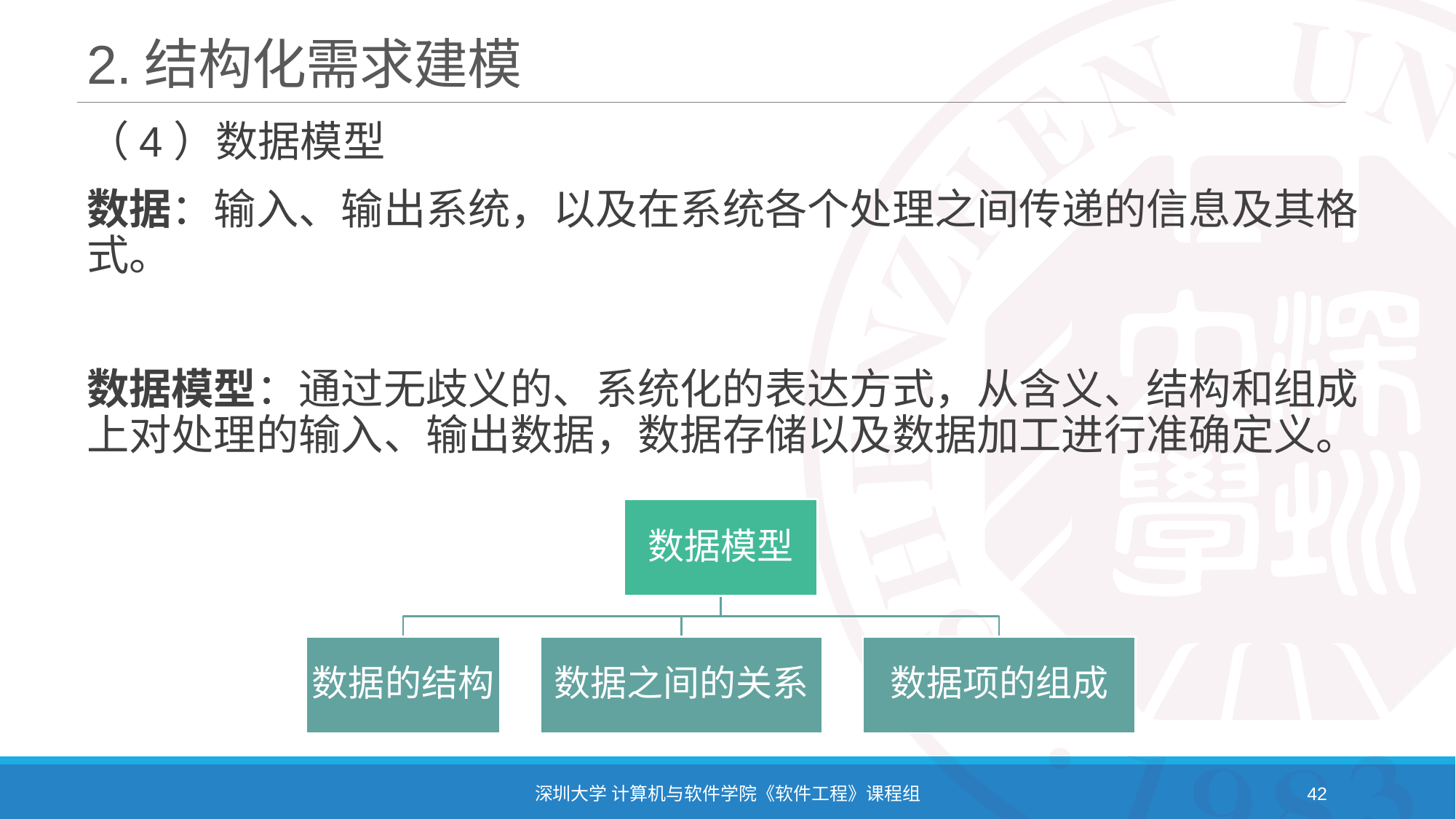

# 2.结构化需求建模
（4）数据模型
数据：输入、输出系统，以及在系统各个处理之间传递的信息及其格式。

数据模型：通过无歧义的、系统化的表达方式，从含义、结构和组成上对处理的输入、输出数据，数据存储以及数据加工进行准确定义。

数据模型
数据的结构
数据之间的关系
数据项的组成
深圳大学 计算机与软件学院《软件工程》课程组
42